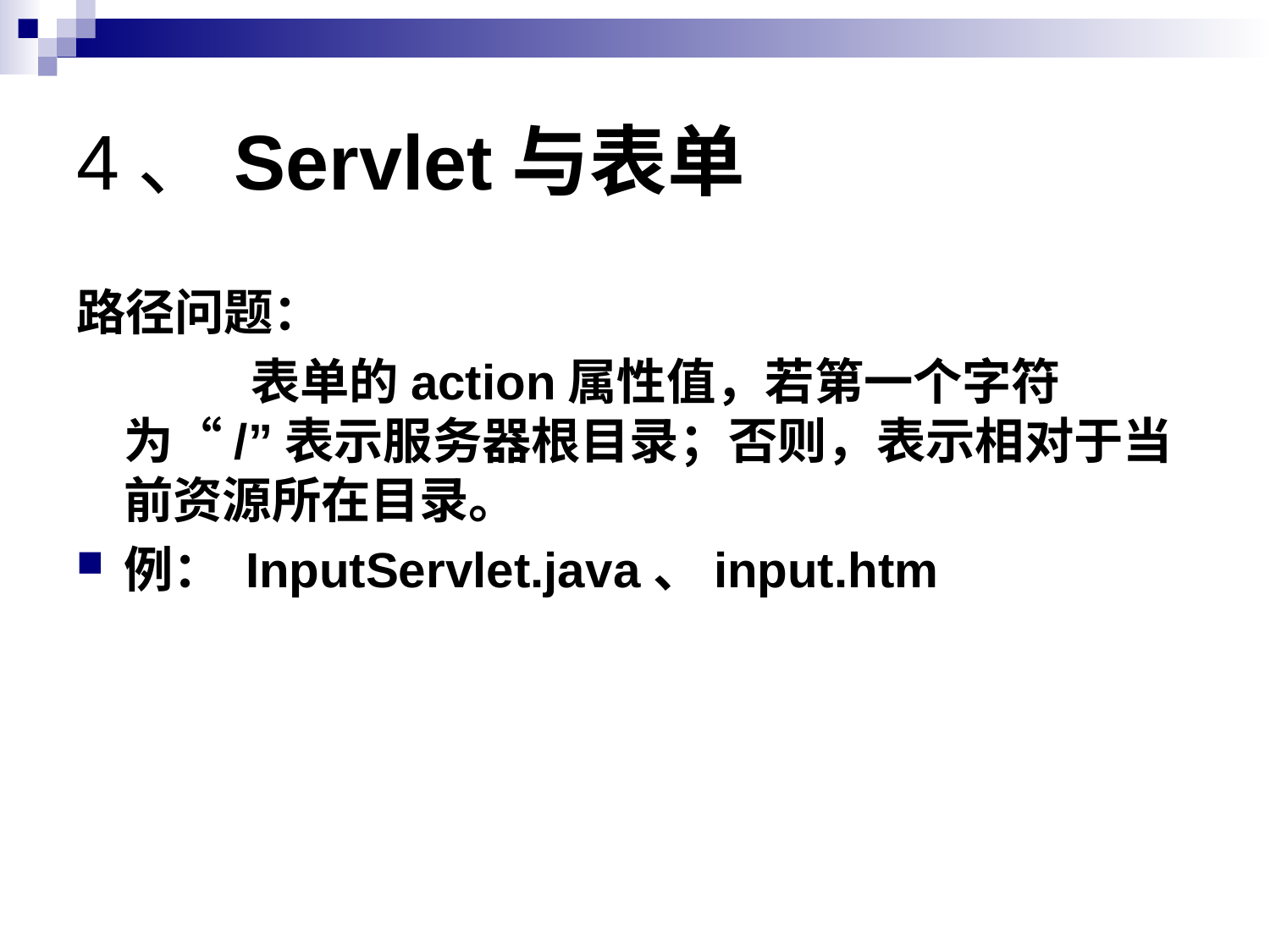

# 4、Servlet与表单
路径问题：
		表单的action属性值，若第一个字符为“/”表示服务器根目录；否则，表示相对于当前资源所在目录。
例： InputServlet.java、input.htm

16